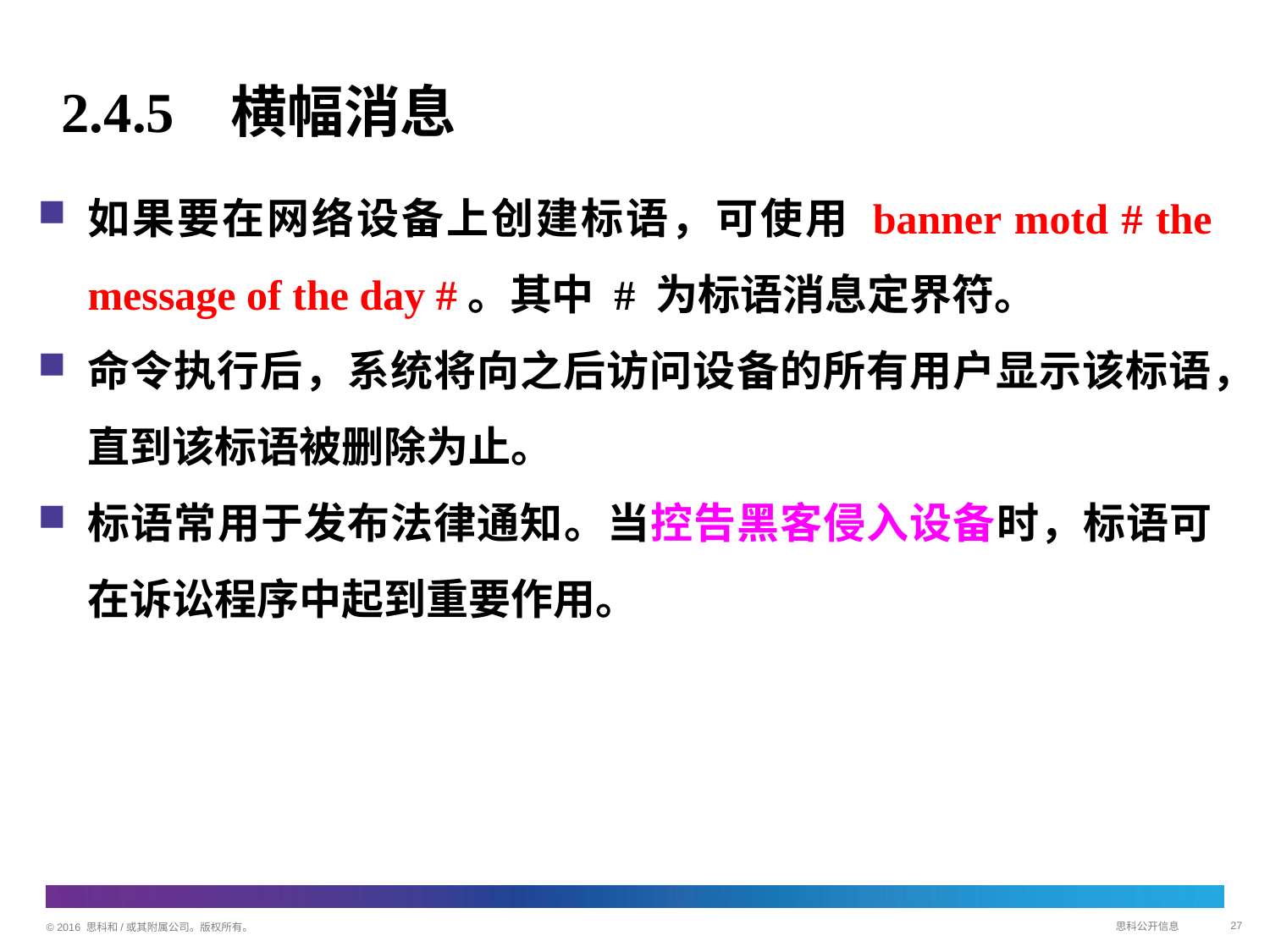

# 2.4.5   横幅消息
如果要在网络设备上创建标语，可使用 banner motd # the message of the day #。其中 # 为标语消息定界符。
命令执行后，系统将向之后访问设备的所有用户显示该标语，直到该标语被删除为止。
标语常用于发布法律通知。当控告黑客侵入设备时，标语可在诉讼程序中起到重要作用。